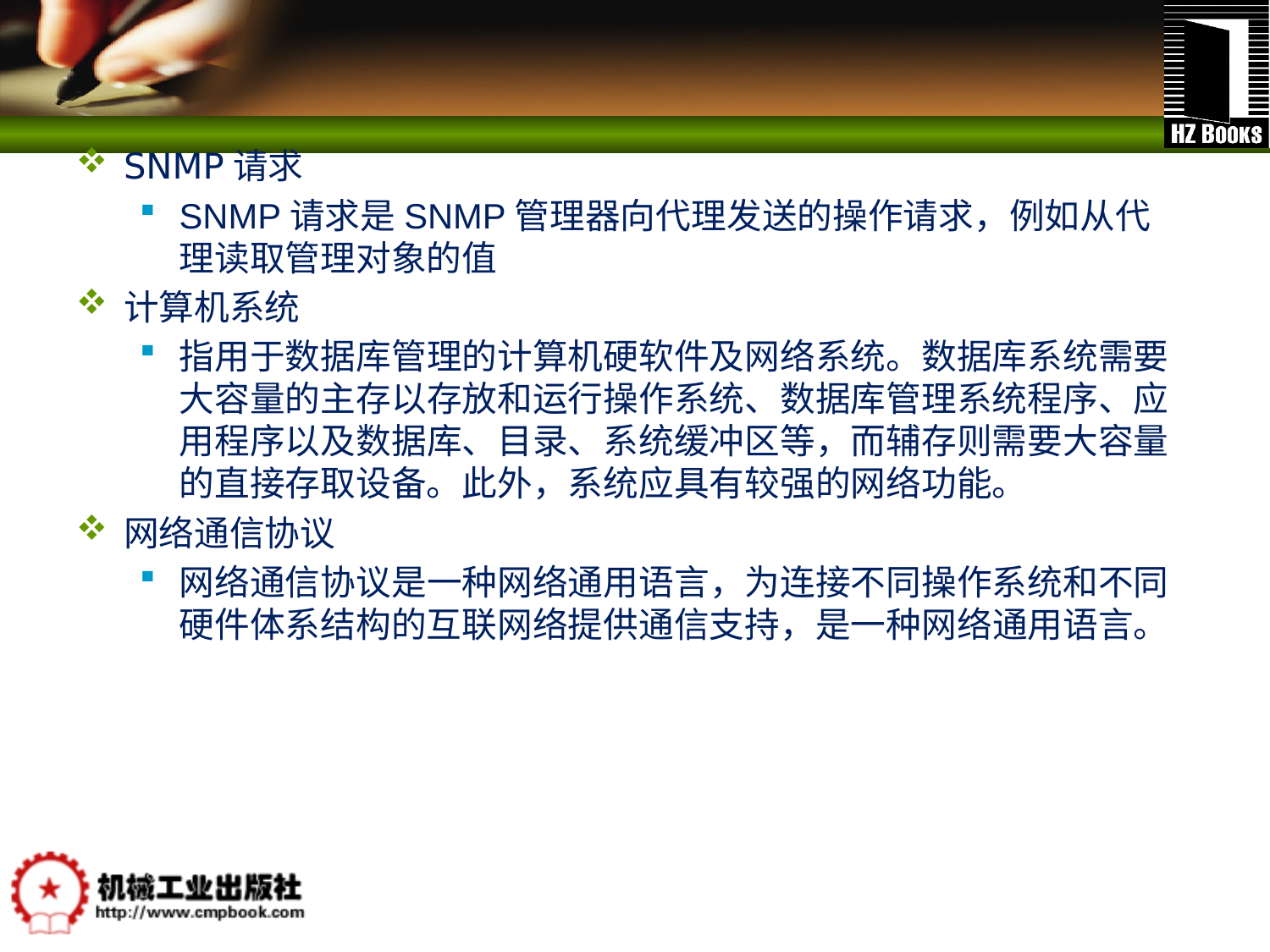

#
SNMP请求
SNMP请求是SNMP管理器向代理发送的操作请求，例如从代理读取管理对象的值
计算机系统
指用于数据库管理的计算机硬软件及网络系统。数据库系统需要大容量的主存以存放和运行操作系统、数据库管理系统程序、应用程序以及数据库、目录、系统缓冲区等，而辅存则需要大容量的直接存取设备。此外，系统应具有较强的网络功能。
网络通信协议
网络通信协议是一种网络通用语言，为连接不同操作系统和不同硬件体系结构的互联网络提供通信支持，是一种网络通用语言。